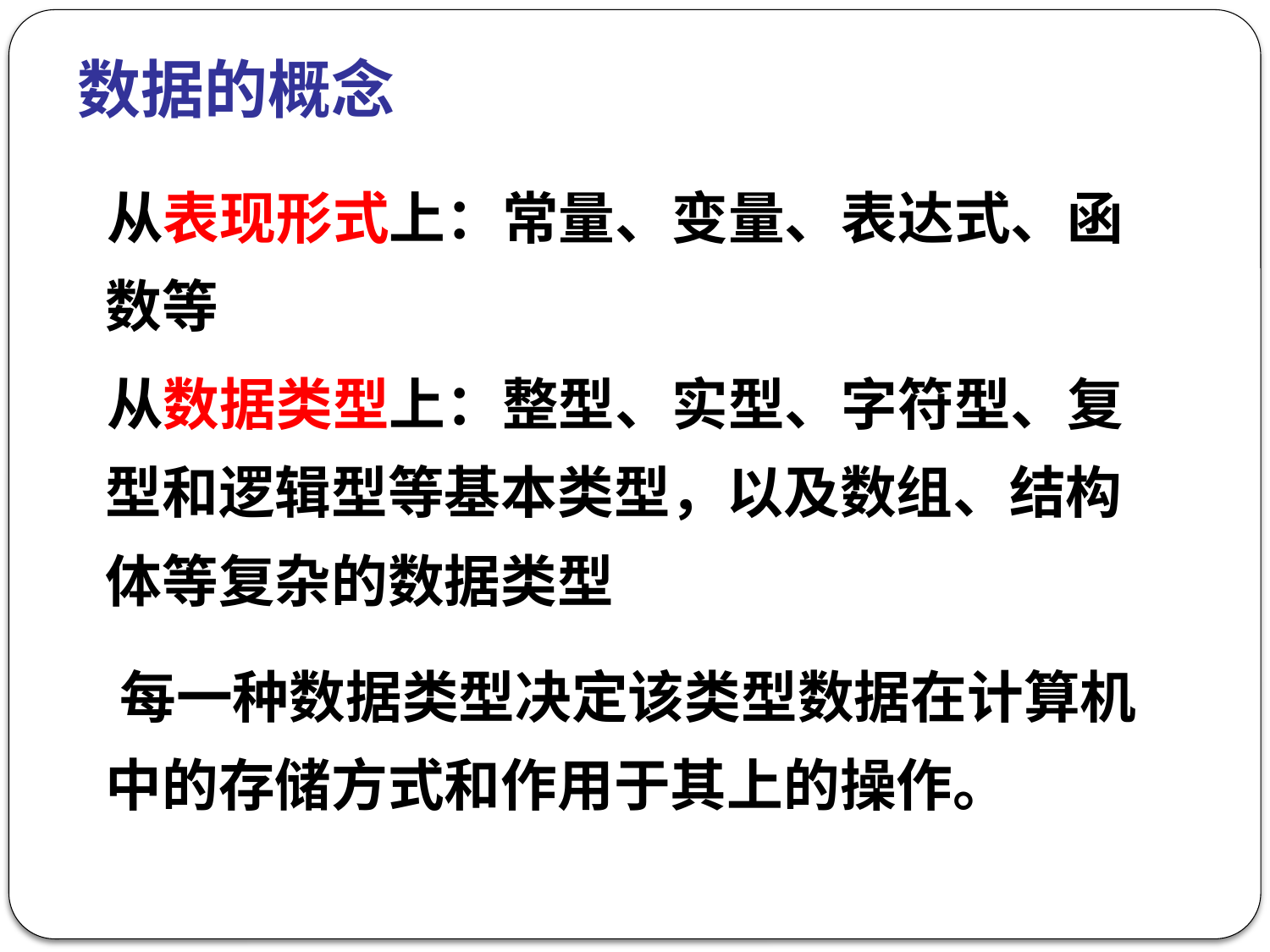

# 数据的概念
  从表现形式上：常量、变量、表达式、函数等
  从数据类型上：整型、实型、字符型、复型和逻辑型等基本类型，以及数组、结构体等复杂的数据类型
   每一种数据类型决定该类型数据在计算机中的存储方式和作用于其上的操作。